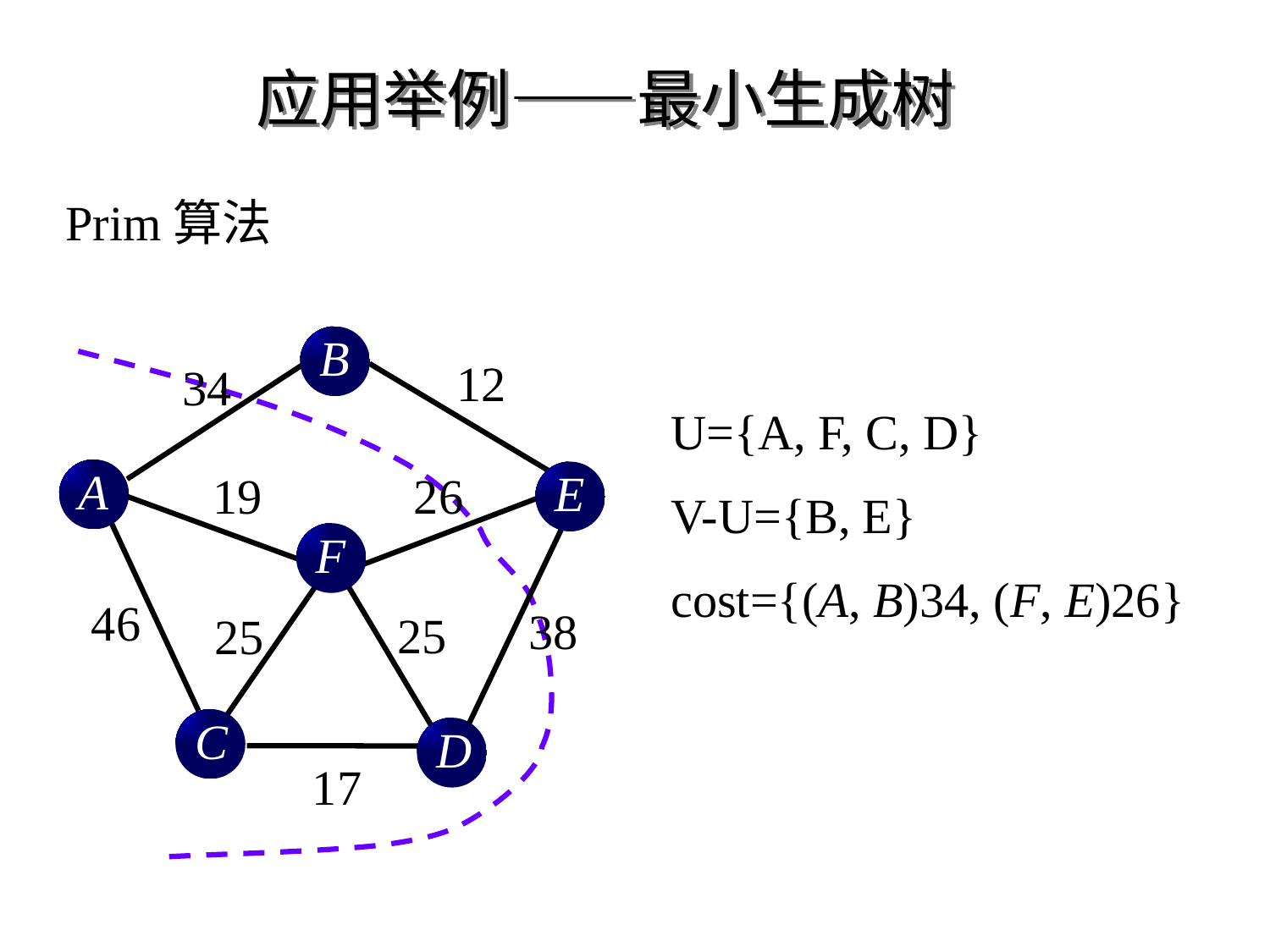

应用举例——最小生成树
Prim算法
B

12
34

U={A, F, C, D}
V-U={B, E}
cost={(A, B)34, (F, E)26}
A

E

19
26

F

46
38
25
25
C

D

17